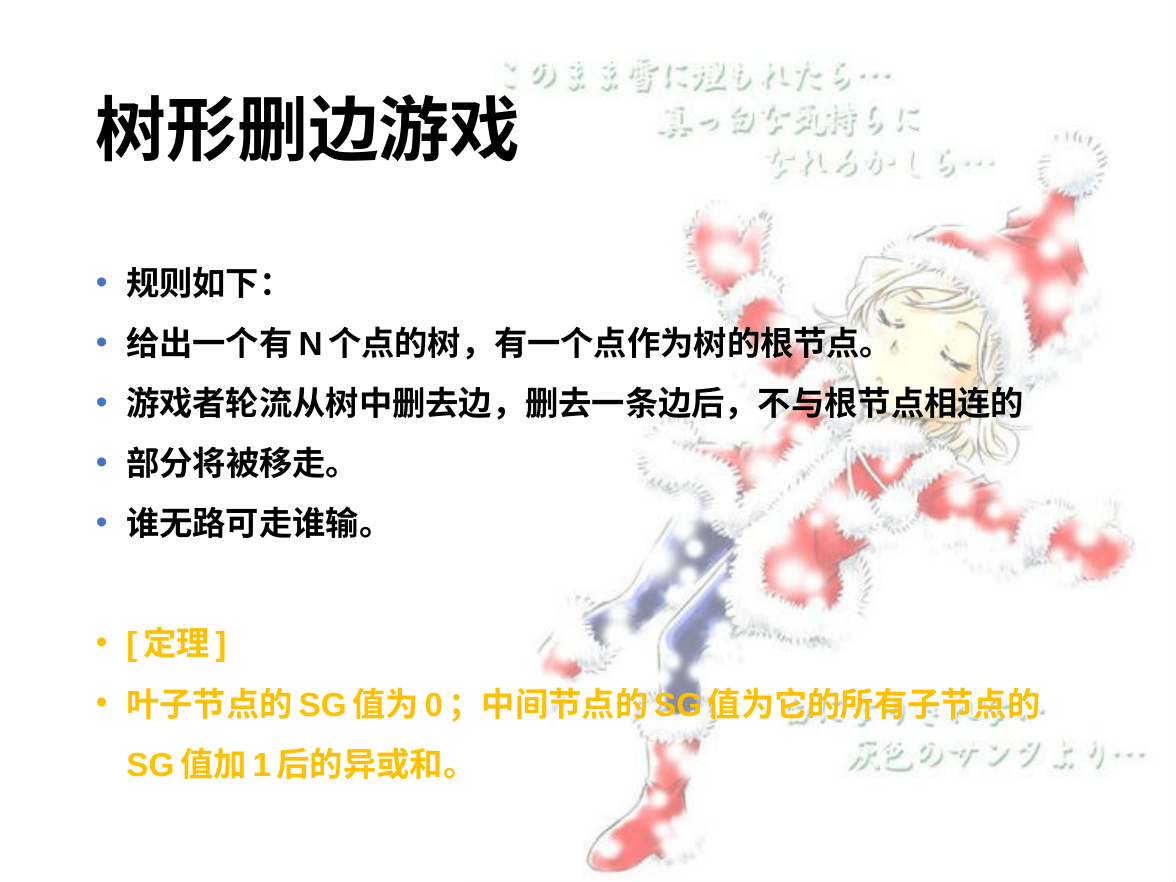

# 树形删边游戏
规则如下：
给出一个有N个点的树，有一个点作为树的根节点。
游戏者轮流从树中删去边，删去一条边后，不与根节点相连的
部分将被移走。
谁无路可走谁输。

[定理]
叶子节点的SG值为0；中间节点的SG值为它的所有子节点的SG值加1后的异或和。